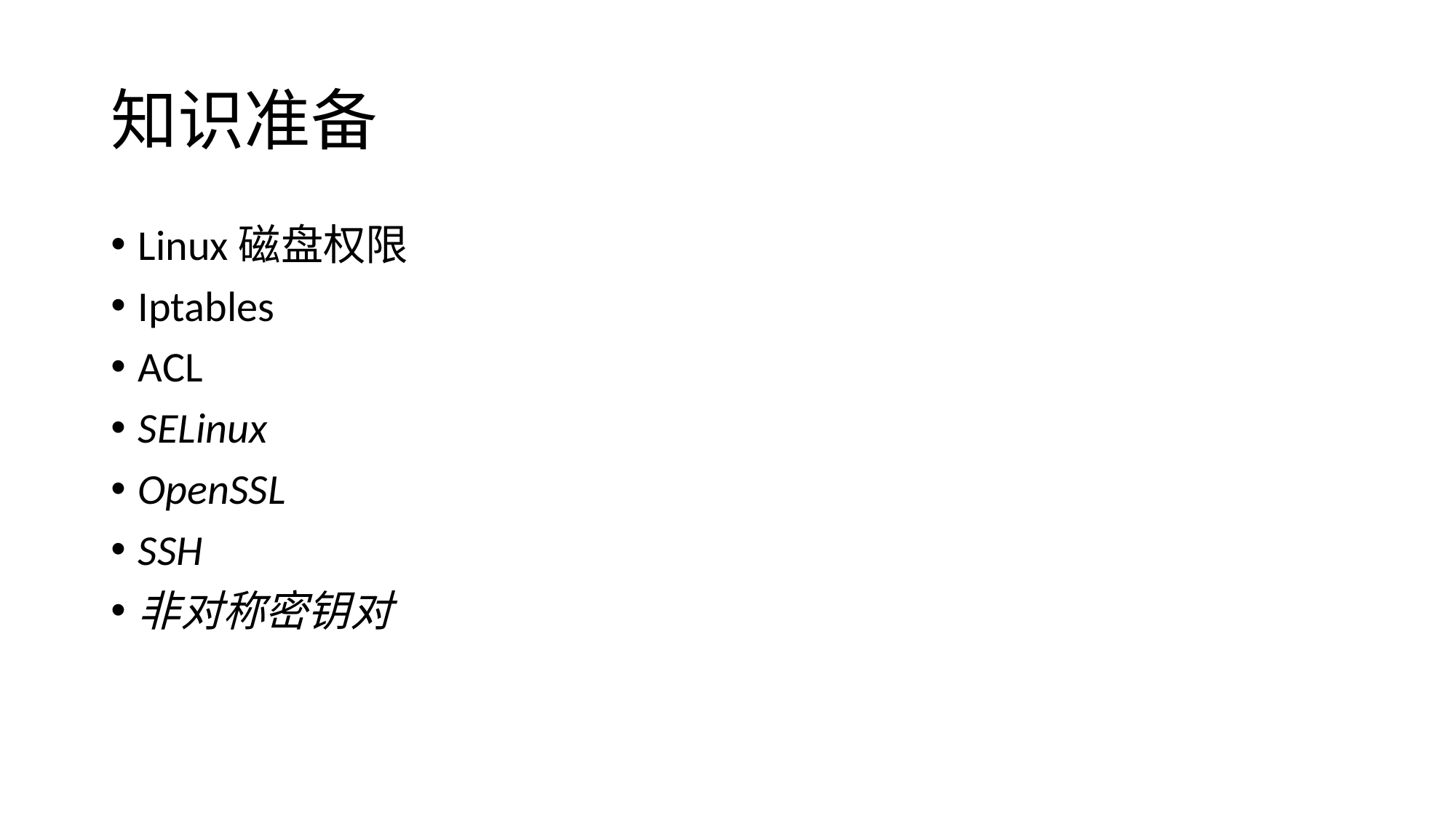

# 知识准备
Linux磁盘权限
Iptables
ACL
SELinux
OpenSSL
SSH
非对称密钥对